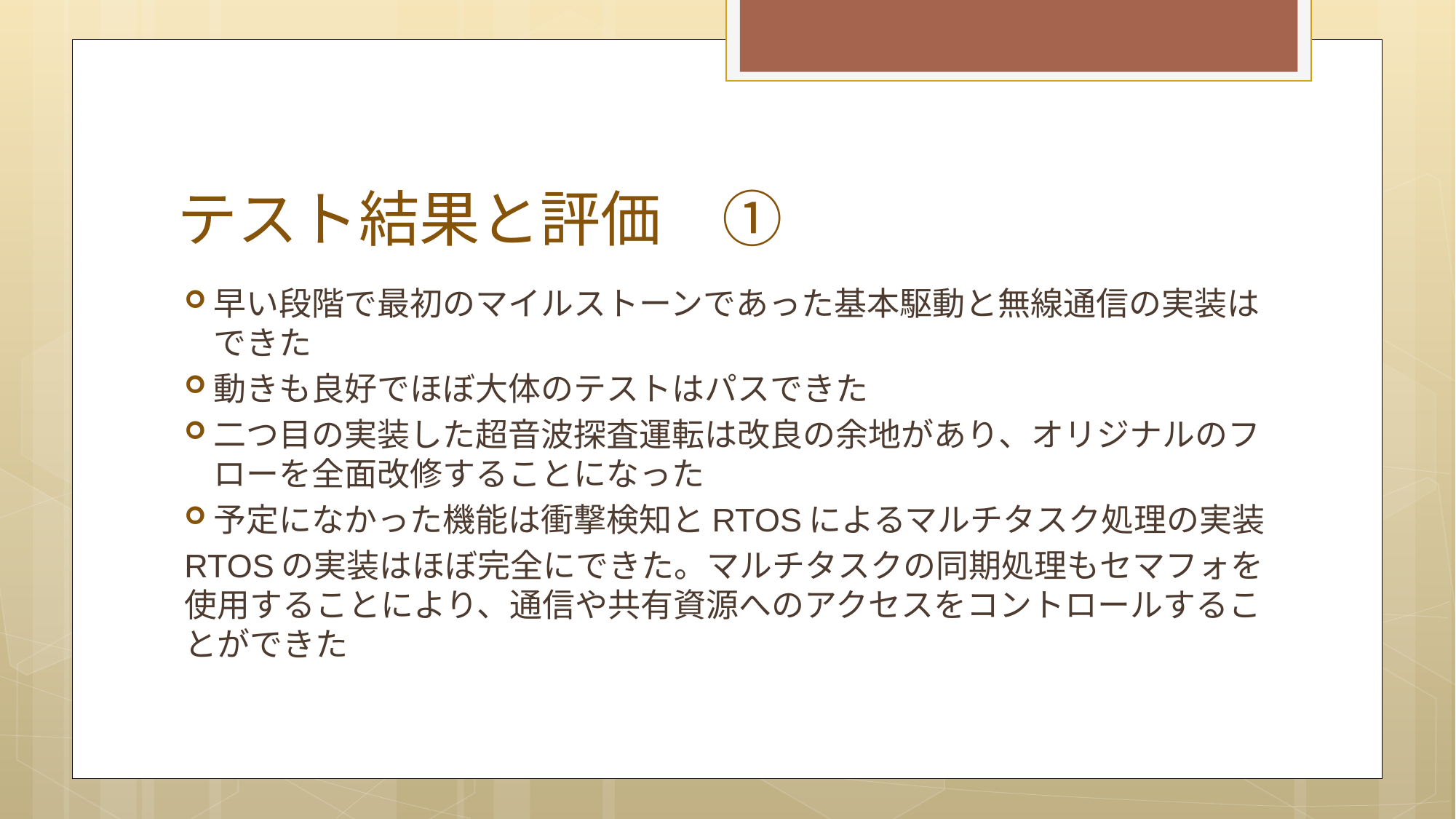

# テスト結果と評価　①
早い段階で最初のマイルストーンであった基本駆動と無線通信の実装はできた
動きも良好でほぼ大体のテストはパスできた
二つ目の実装した超音波探査運転は改良の余地があり、オリジナルのフローを全面改修することになった
予定になかった機能は衝撃検知とRTOSによるマルチタスク処理の実装
RTOSの実装はほぼ完全にできた。マルチタスクの同期処理もセマフォを使用することにより、通信や共有資源へのアクセスをコントロールすることができた